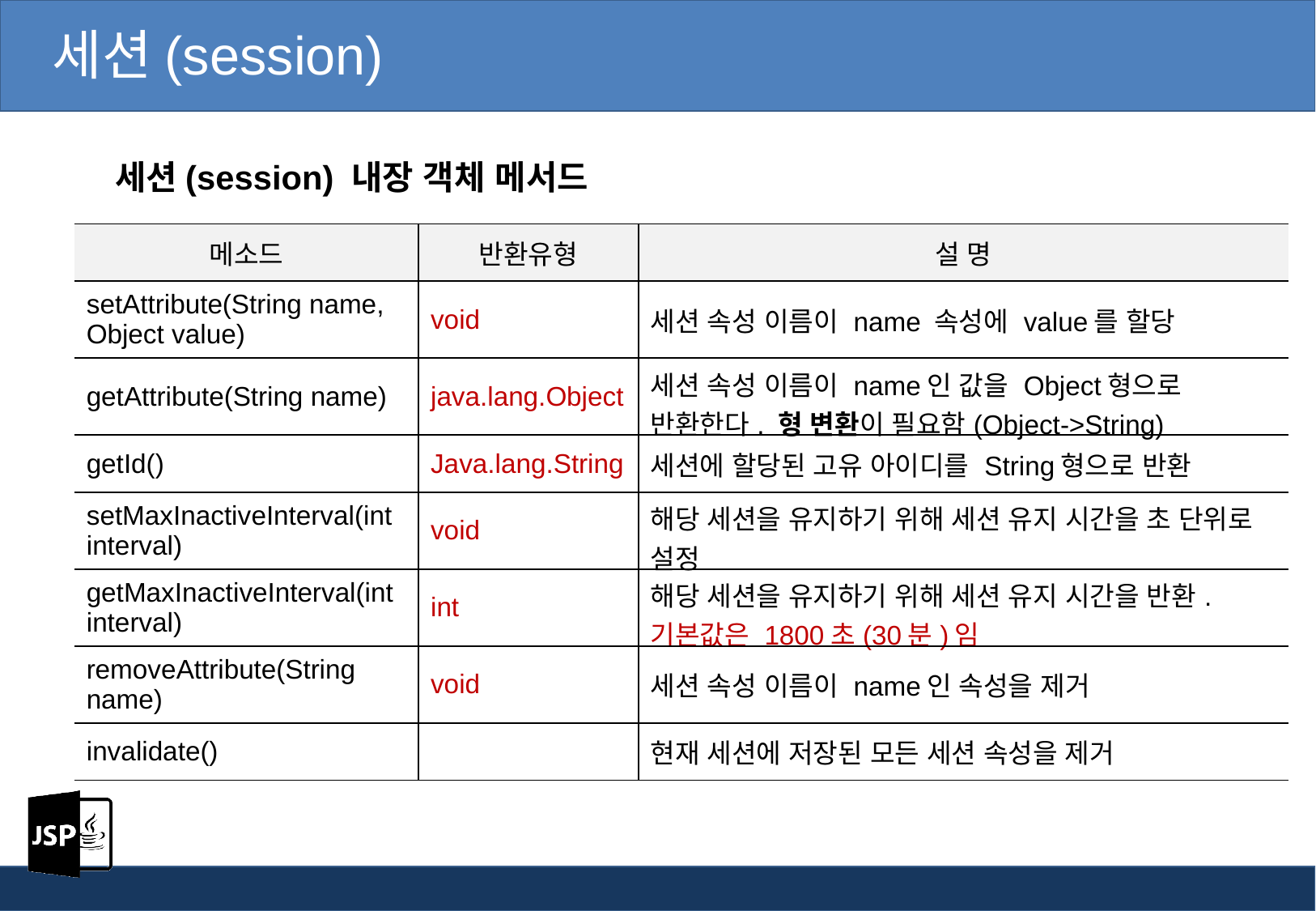

세션(session)
세션(session) 내장 객체 메서드
| 메소드 | 반환유형 | 설 명 |
| --- | --- | --- |
| setAttribute(String name, Object value) | void | 세션 속성 이름이 name 속성에 value를 할당 |
| getAttribute(String name) | java.lang.Object | 세션 속성 이름이 name인 값을 Object형으로 반환한다. 형 변환이 필요함(Object->String) |
| getId() | Java.lang.String | 세션에 할당된 고유 아이디를 String형으로 반환 |
| setMaxInactiveInterval(int interval) | void | 해당 세션을 유지하기 위해 세션 유지 시간을 초 단위로 설정 |
| getMaxInactiveInterval(int interval) | int | 해당 세션을 유지하기 위해 세션 유지 시간을 반환. 기본값은 1800초(30분)임 |
| removeAttribute(String name) | void | 세션 속성 이름이 name인 속성을 제거 |
| invalidate() |  | 현재 세션에 저장된 모든 세션 속성을 제거 |